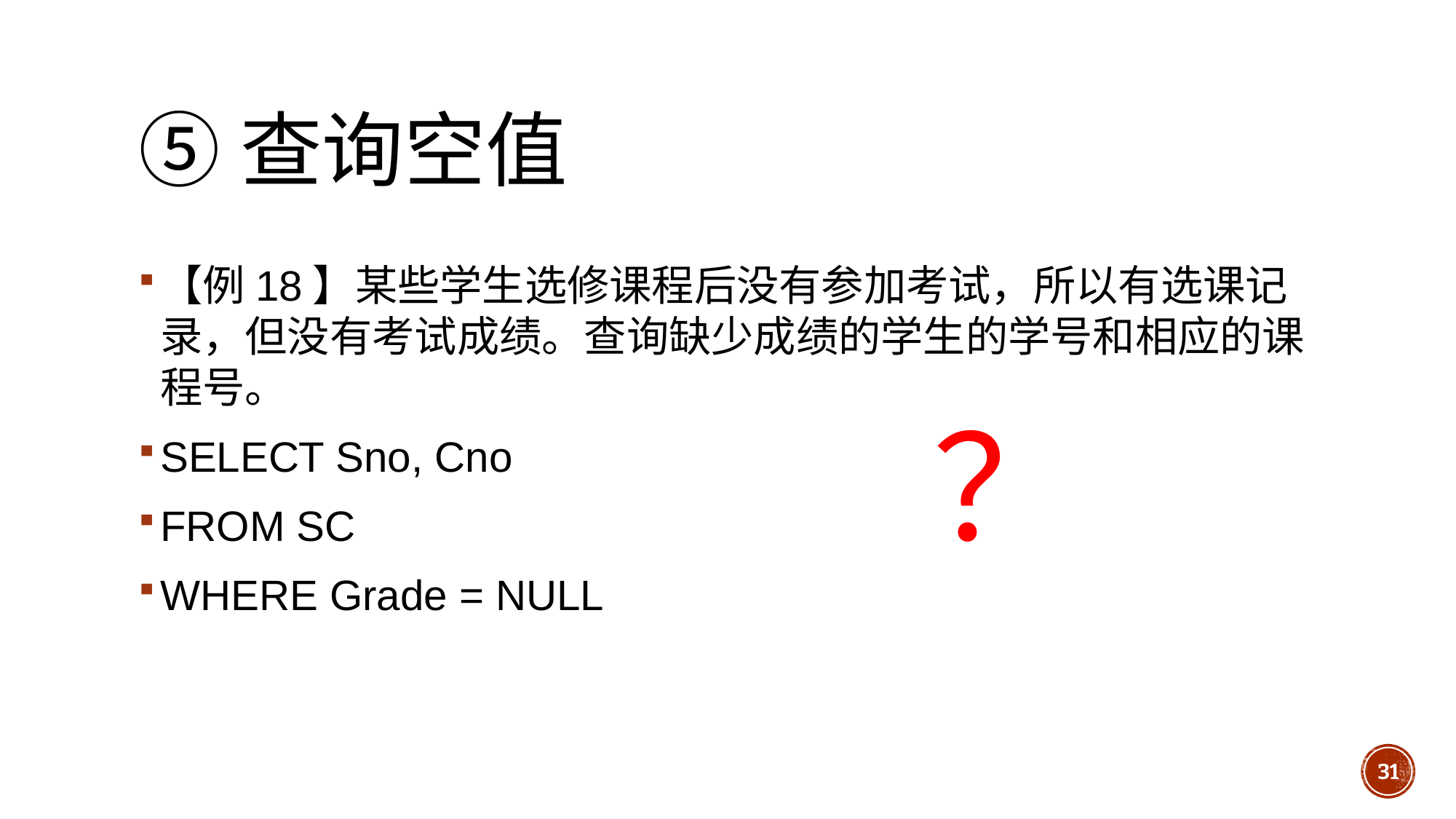

# ⑤查询空值
【例18】某些学生选修课程后没有参加考试，所以有选课记录，但没有考试成绩。查询缺少成绩的学生的学号和相应的课程号。
SELECT Sno, Cno
FROM SC
WHERE Grade = NULL
？
31